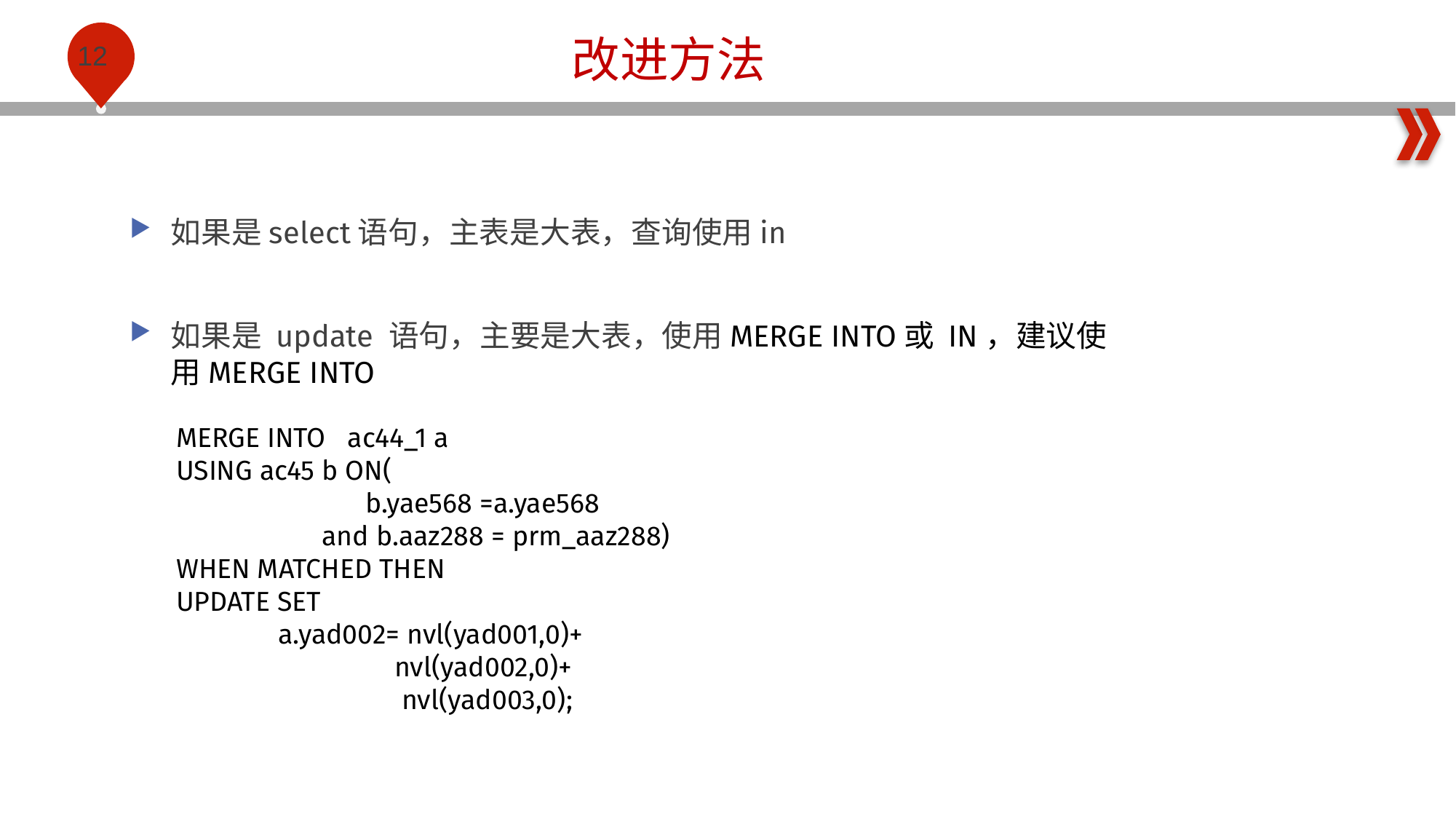

改进方法
如果是select语句，主表是大表，查询使用in

如果是 update 语句，主要是大表，使用MERGE INTO或 IN，建议使用MERGE INTO

MERGE INTO   ac44_1 a
USING ac45 b ON(
                          b.yae568 =a.yae568
                    and b.aaz288 = prm_aaz288)
WHEN MATCHED THEN
UPDATE SET
              a.yad002= nvl(yad001,0)+
                              nvl(yad002,0)+
                               nvl(yad003,0);